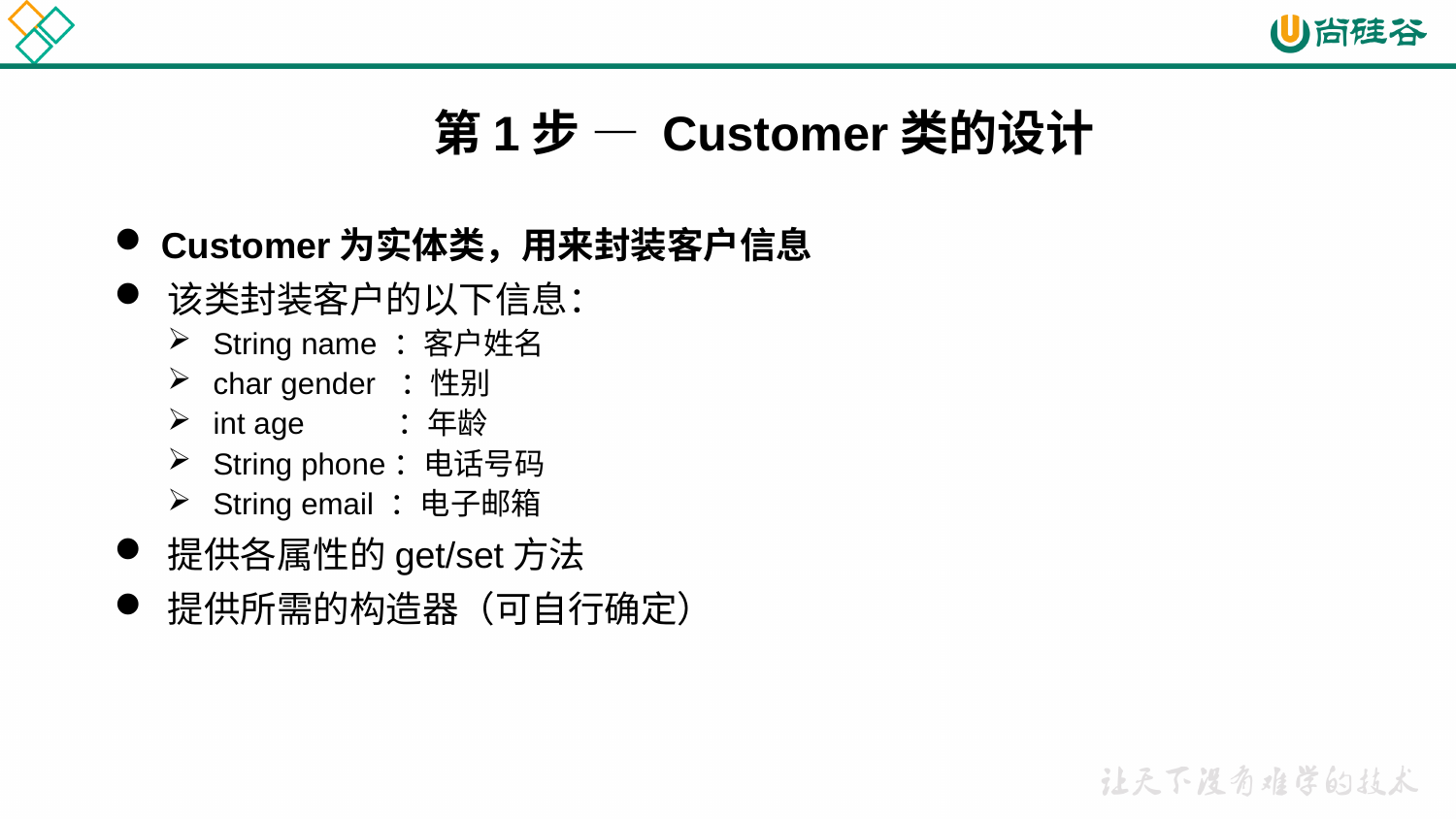

第1步 — Customer类的设计
 Customer为实体类，用来封装客户信息
 该类封装客户的以下信息：
String name ：客户姓名
char gender  ：性别
int age          ：年龄
String phone：电话号码
String email ：电子邮箱
 提供各属性的get/set方法
 提供所需的构造器（可自行确定）